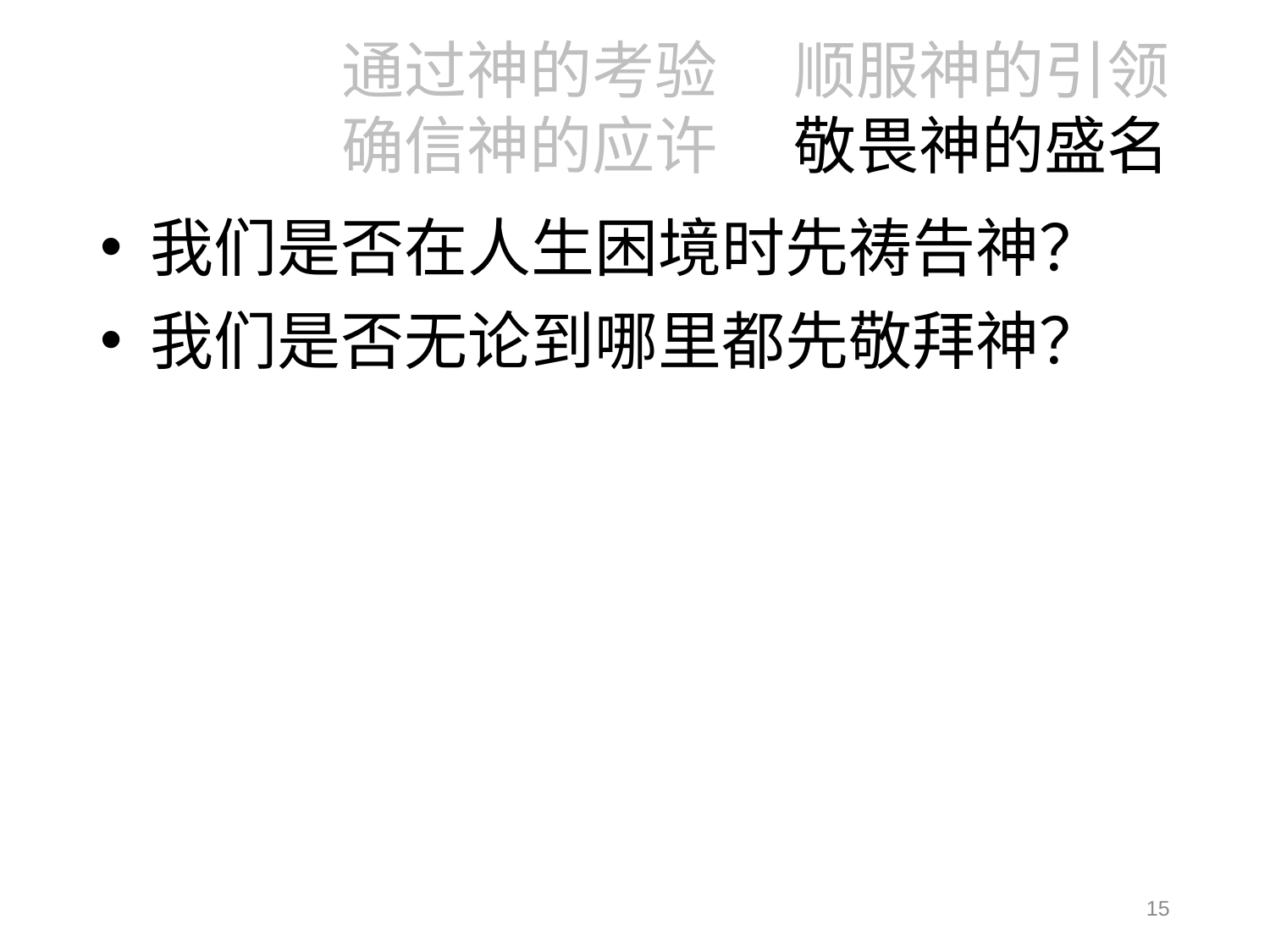

通过神的考验	顺服神的引领
确信神的应许	敬畏神的盛名
# 通过信心考验	顺服神的引领 确信神的应许	敬畏神的盛名
我们是否在人生困境时先祷告神？
我们是否无论到哪里都先敬拜神？

15